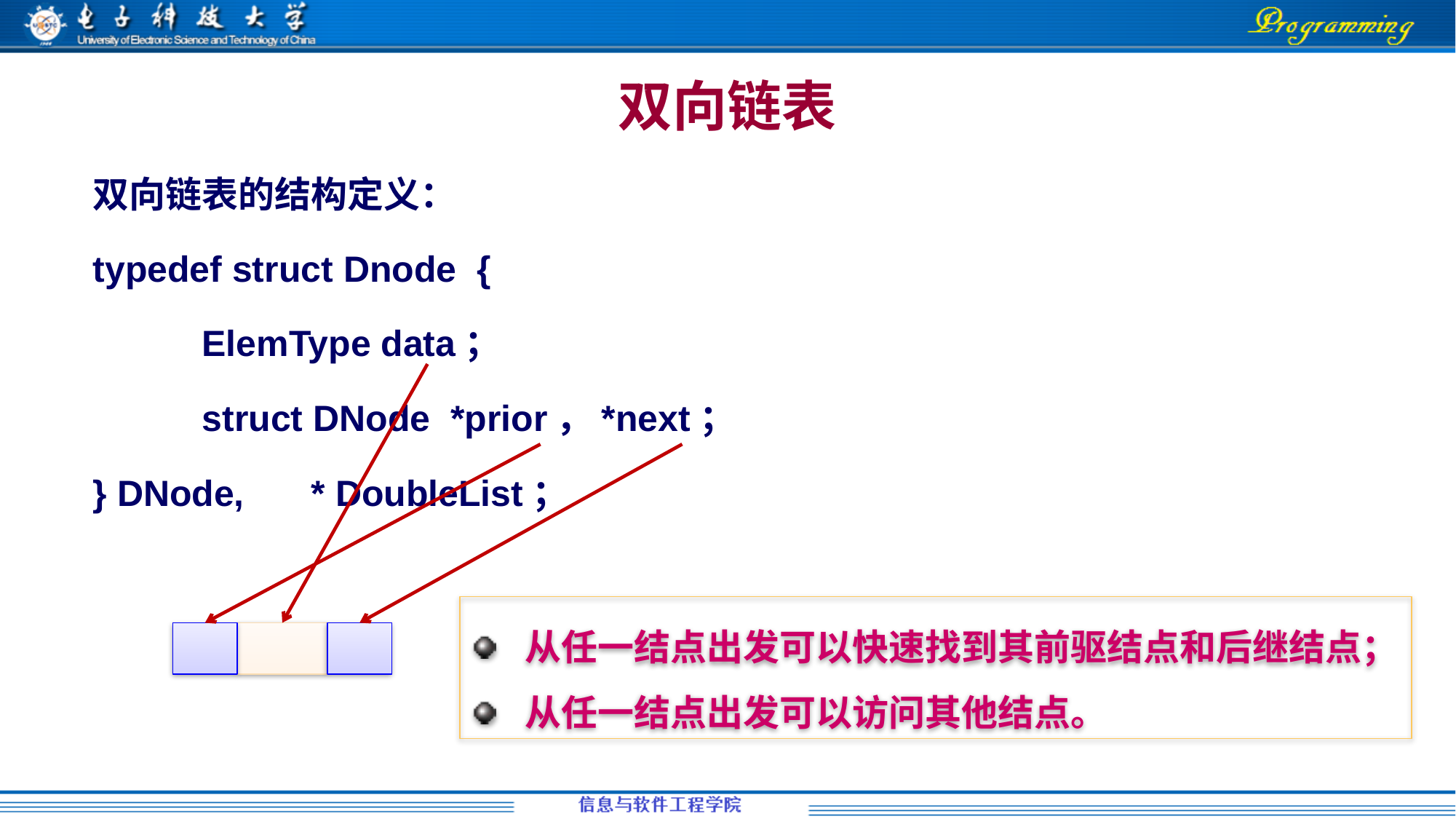

# 双向链表
双向链表的结构定义：
typedef struct Dnode  {
	ElemType data；
	struct DNode  *prior，*next；
} DNode,	* DoubleList；

从任一结点出发可以快速找到其前驱结点和后继结点；
从任一结点出发可以访问其他结点。